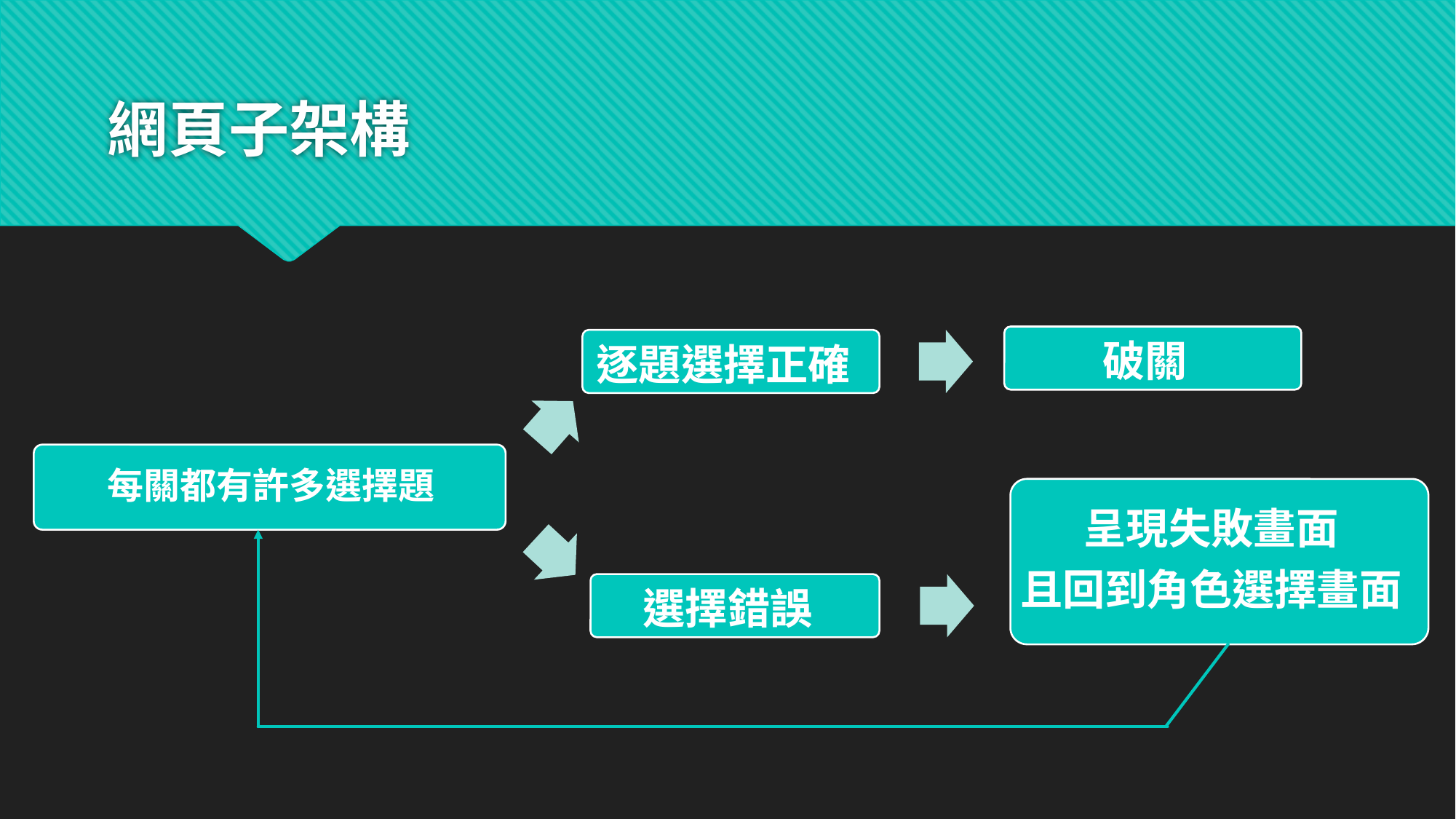

# 網頁子架構

破關

逐題選擇正確

每關都有許多選擇題

呈現失敗畫面
且回到角色選擇畫面

選擇錯誤